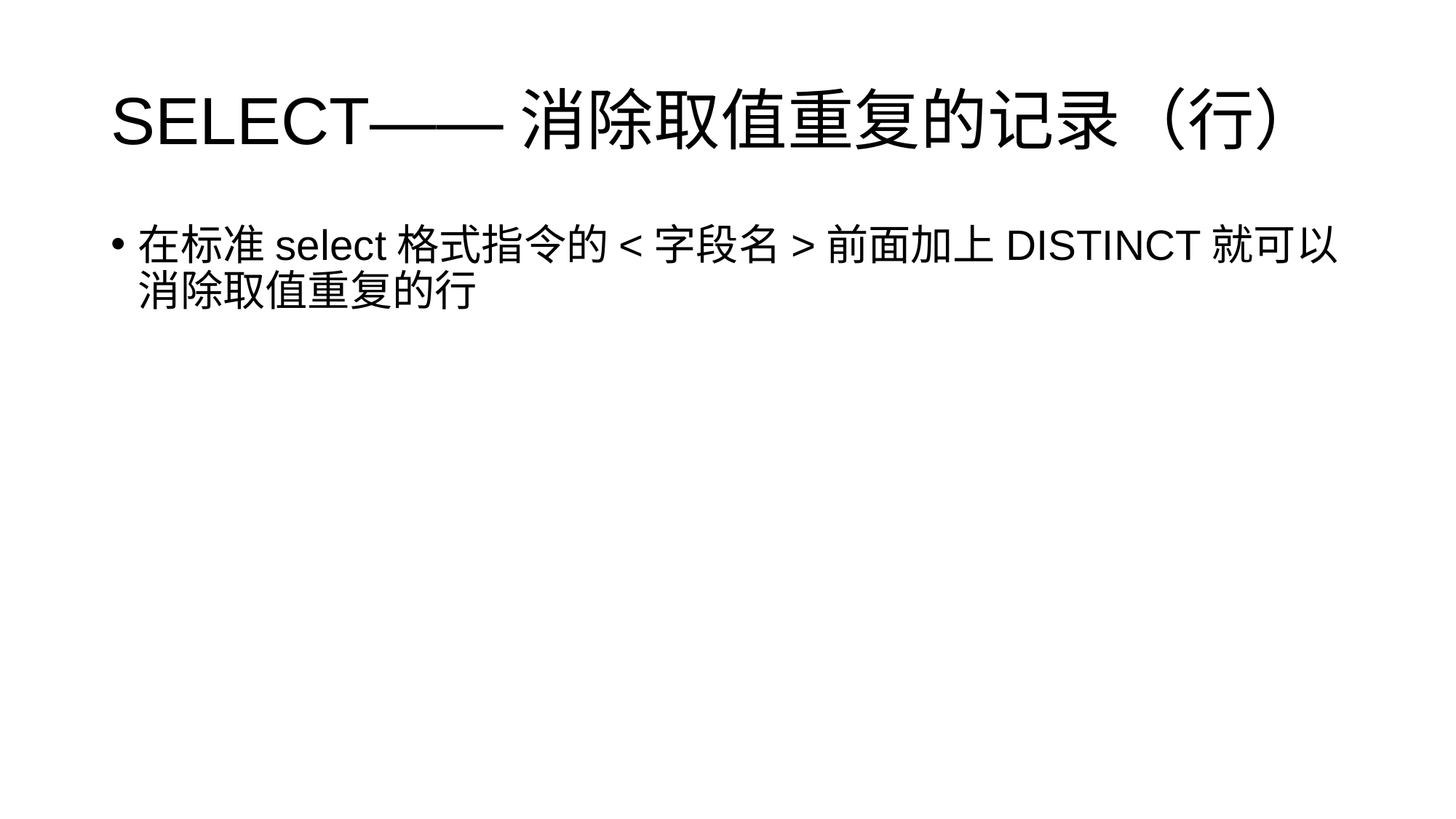

# SELECT——消除取值重复的记录（行）
在标准select格式指令的<字段名>前面加上DISTINCT就可以消除取值重复的行